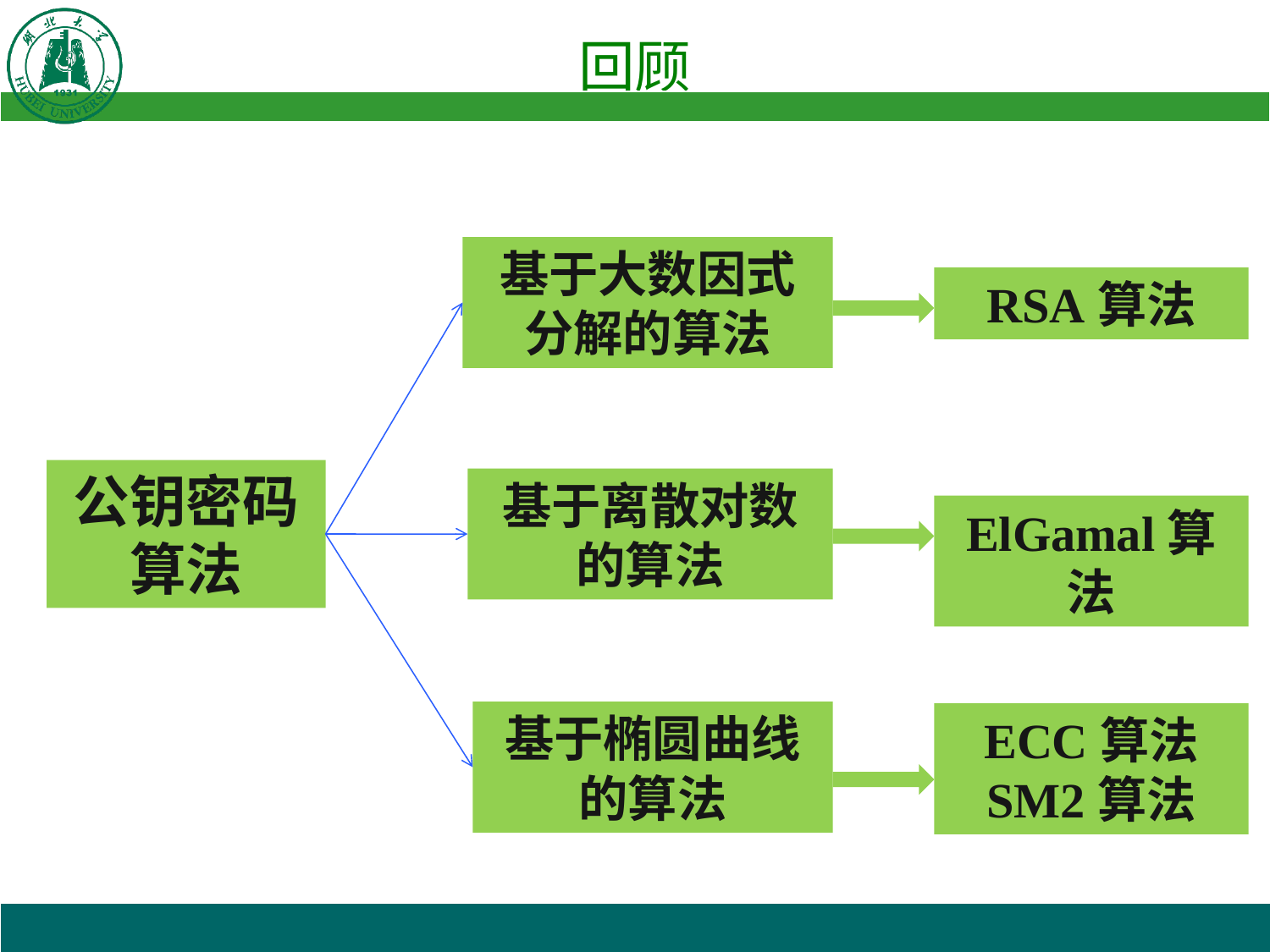

基于大数因式分解的算法
RSA算法

公钥密码
算法
基于离散对数的算法
ElGamal算法

基于椭圆曲线的算法
ECC算法
SM2算法